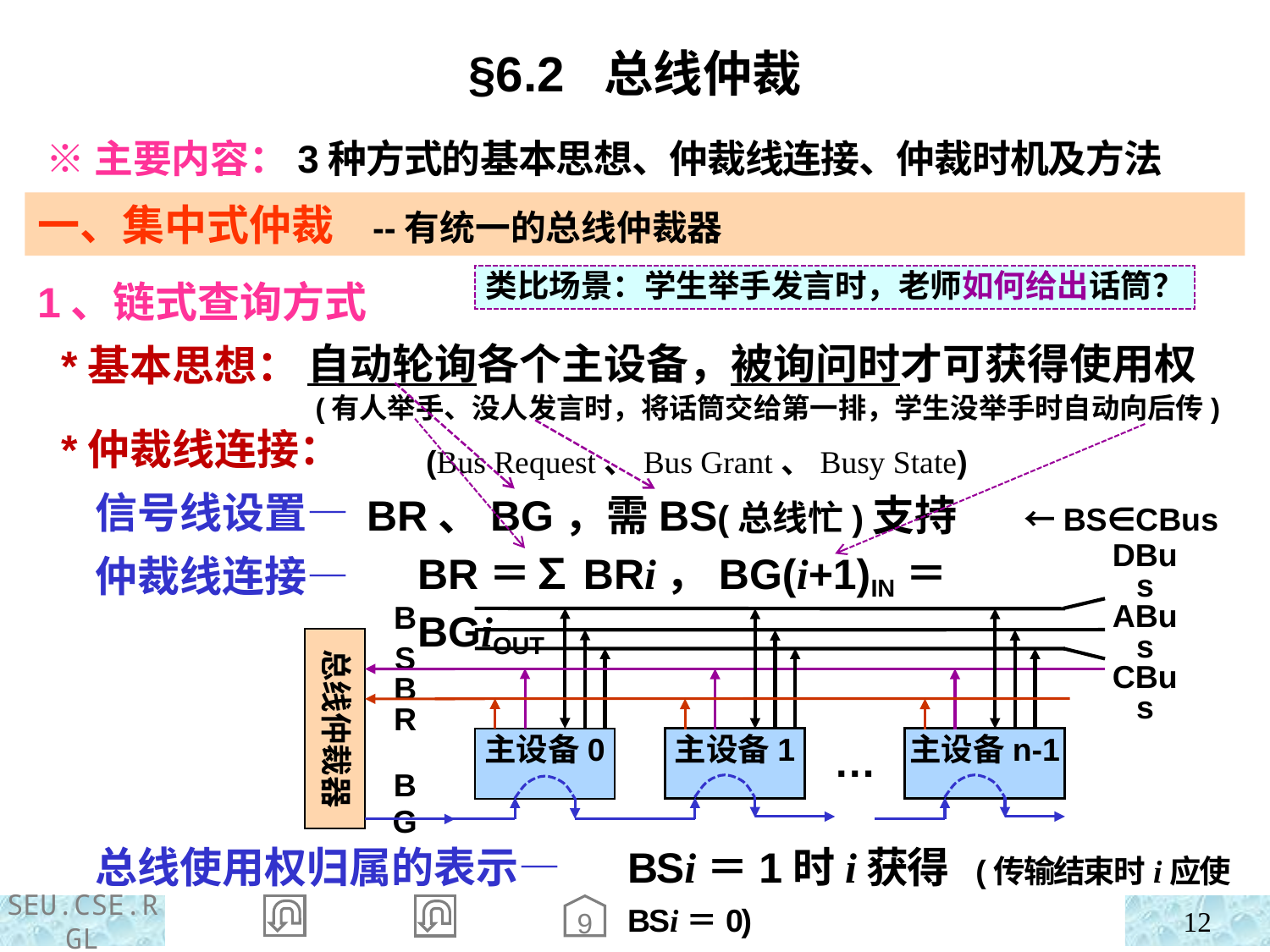

§6.2  总线仲裁
 ※主要内容：3种方式的基本思想、仲裁线连接、仲裁时机及方法
一、集中式仲裁   --有统一的总线仲裁器
1、链式查询方式
  *基本思想：
  *仲裁线连接：
     信号线设置—
     仲裁线连接—

     总线使用权归属的表示—
类比场景：学生举手发言时，老师如何给出话筒？
自动轮询各个主设备，被询问时才可获得使用权
 (有人举手、没人发言时，将话筒交给第一排，学生没举手时自动向后传)
          (Bus Request、Bus Grant、Busy State)
     BR、BG，需BS(总线忙)支持       ←BS∈CBus
BR＝∑BRi，BG(i+1)IN＝BGiOUT
DBus
ABus
CBus
主设备1

主设备n-1

主设备0

…
总线仲裁器
BS
BR
BG

BSi＝1时i获得  (传输结束时i应使BSi＝0)

9

12